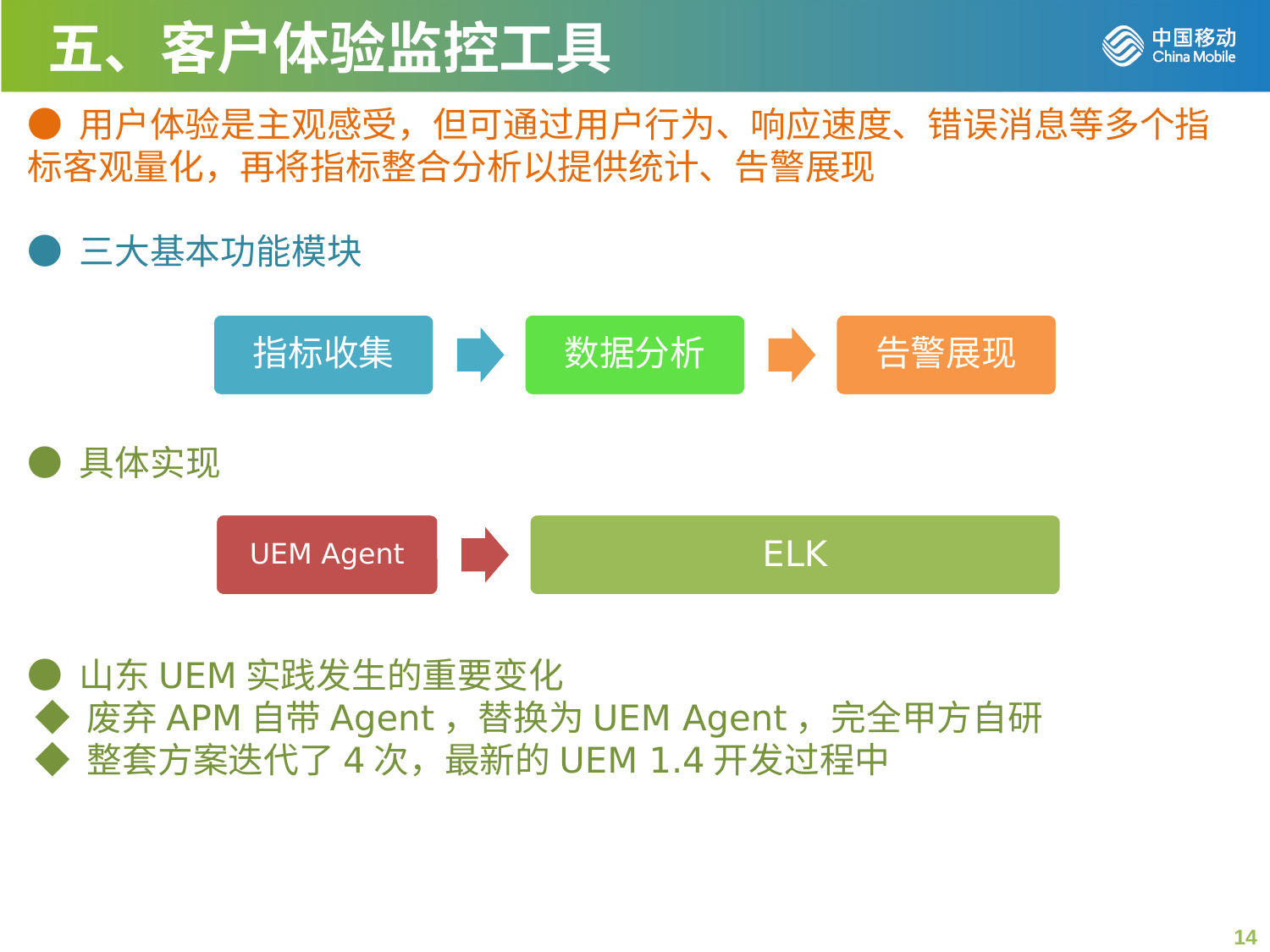

# 五、客户体验监控工具
● 用户体验是主观感受，但可通过用户行为、响应速度、错误消息等多个指标客观量化，再将指标整合分析以提供统计、告警展现

● 三大基本功能模块

● 具体实现

● 山东UEM实践发生的重要变化
 ◆ 废弃APM自带Agent，替换为UEM Agent，完全甲方自研
 ◆ 整套方案迭代了4次，最新的UEM 1.4开发过程中

指标收集

数据分析

告警展现
UEM Agent

ELK